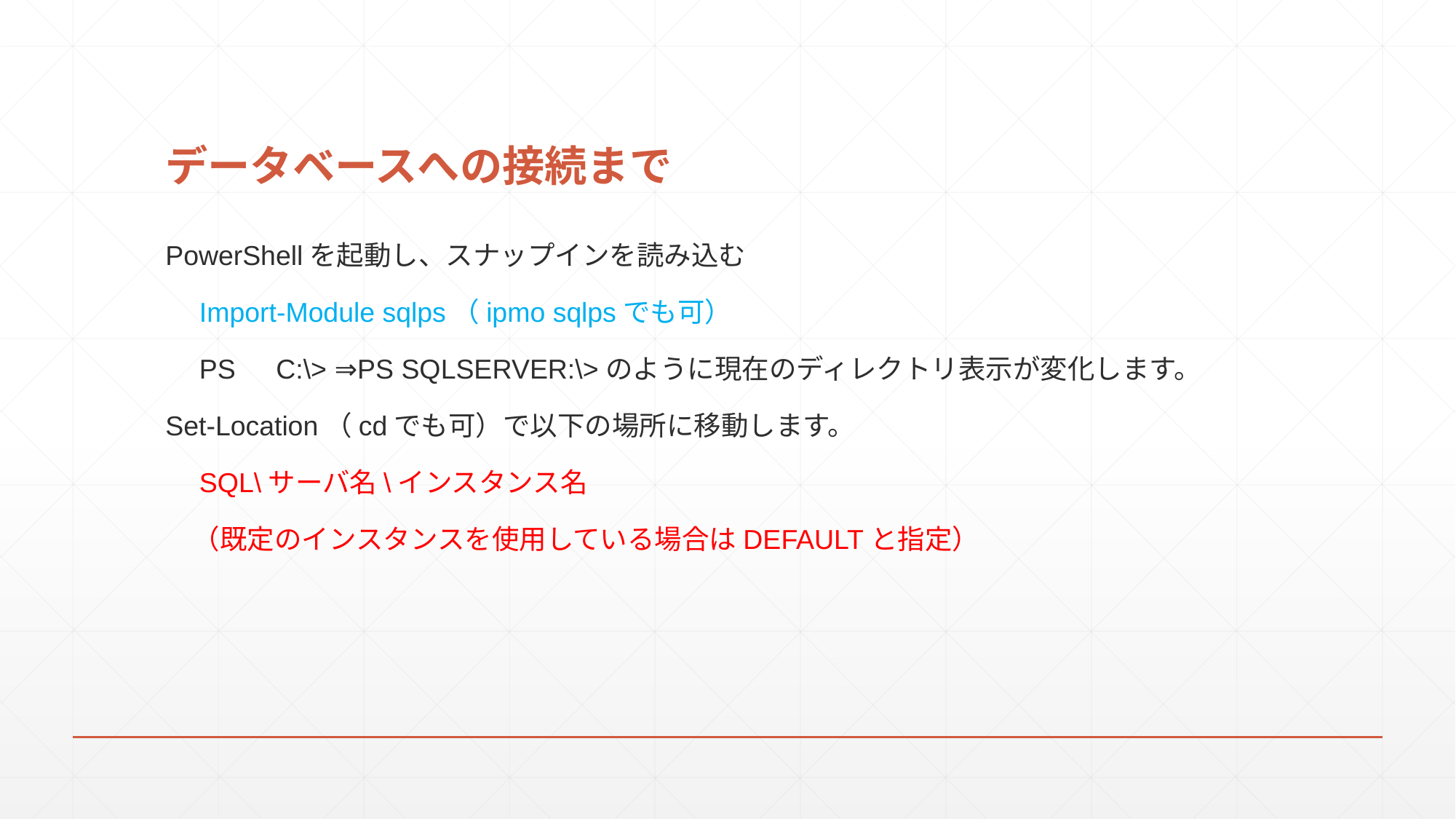

# データベースへの接続まで
PowerShellを起動し、スナップインを読み込む
　Import-Module sqlps（ipmo sqlpsでも可）
　PS　C:\> ⇒PS SQLSERVER:\>のように現在のディレクトリ表示が変化します。
Set-Location（cdでも可）で以下の場所に移動します。
　SQL\サーバ名\インスタンス名
　（既定のインスタンスを使用している場合はDEFAULTと指定）